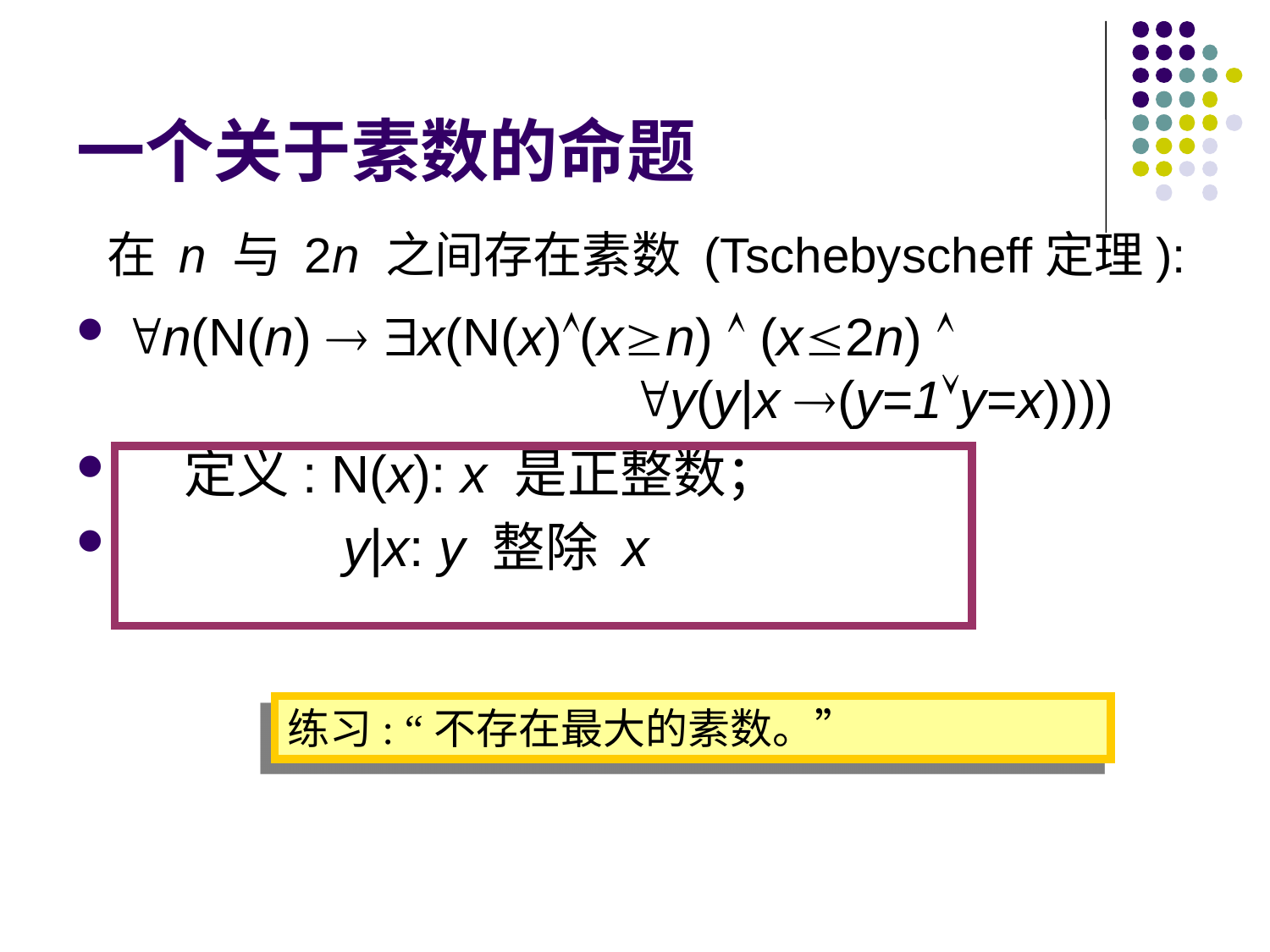

# 一个关于素数的命题
在 n 与 2n 之间存在素数 (Tschebyscheff定理):

∀n(N(n) → ∃x(N(x)∧(x≥n) ∧ (x≤2n) ∧
				∀y(y|x →(y=1∨y=x))))
    定义: N(x): x 是正整数；
               y|x: y 整除 x

练习: “不存在最大的素数。”